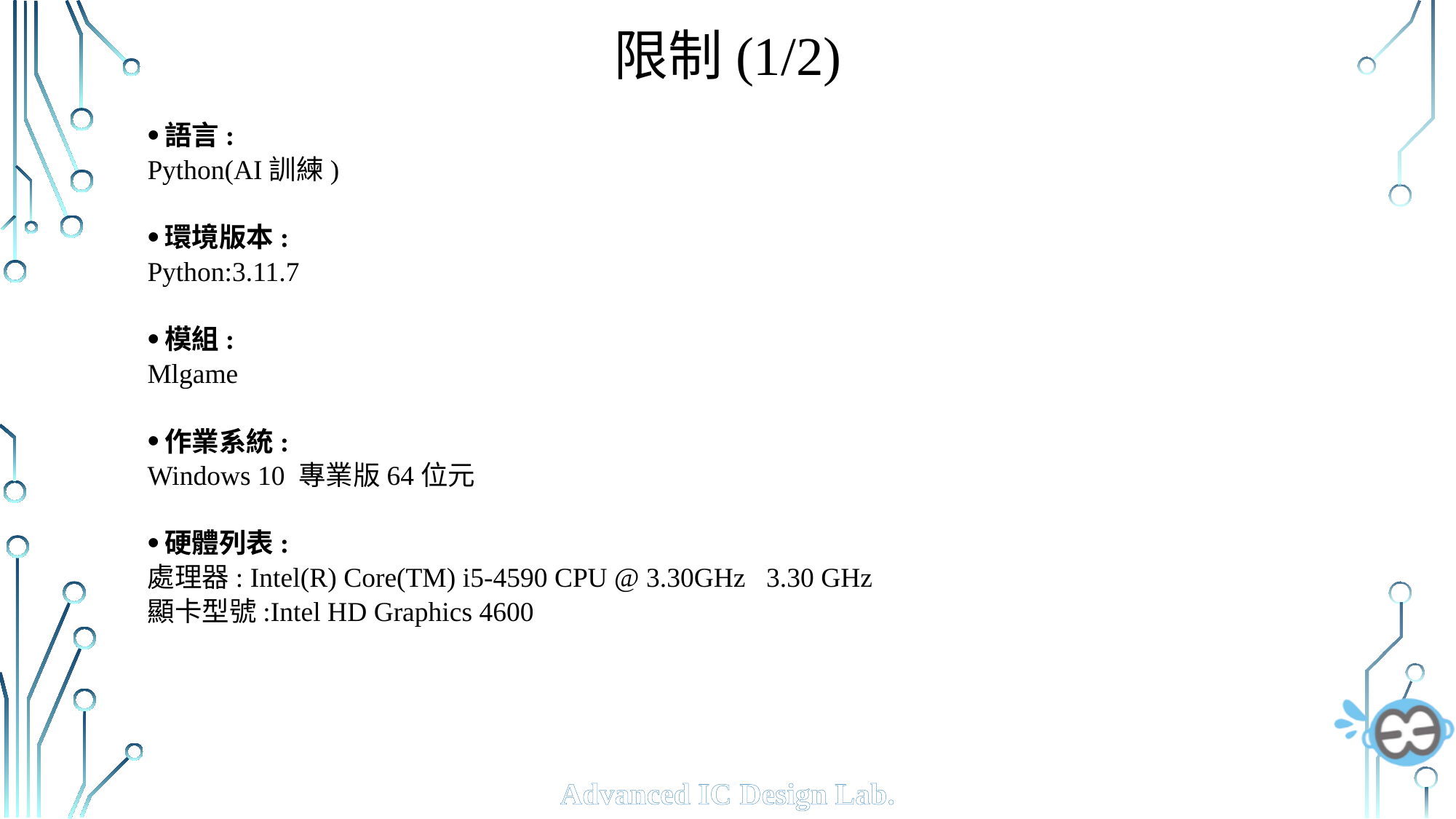

# 限制(1/2)
語言:
Python(AI訓練)

環境版本:
Python:3.11.7

模組:
Mlgame

作業系統:
Windows 10 專業版64位元

硬體列表:
處理器: Intel(R) Core(TM) i5-4590 CPU @ 3.30GHz   3.30 GHz
顯卡型號:Intel HD Graphics 4600